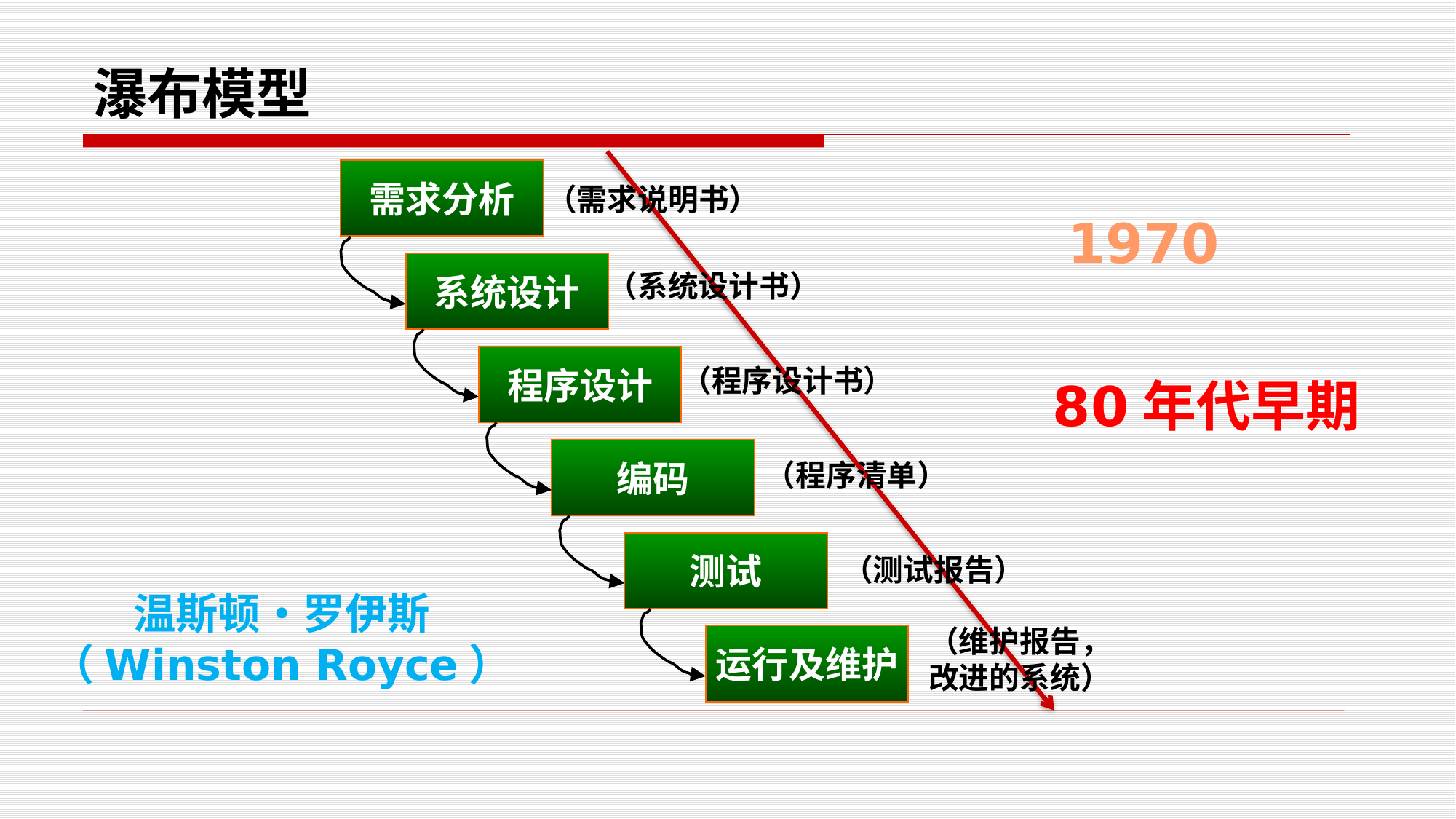

# 瀑布模型

需求分析

系统设计

程序设计

编码

测试

运行及维护
（需求说明书）
1970
（系统设计书）
（程序设计书）
80年代早期
（程序清单）
（测试报告）
温斯顿•罗伊斯
（Winston Royce）
（维护报告，
改进的系统）